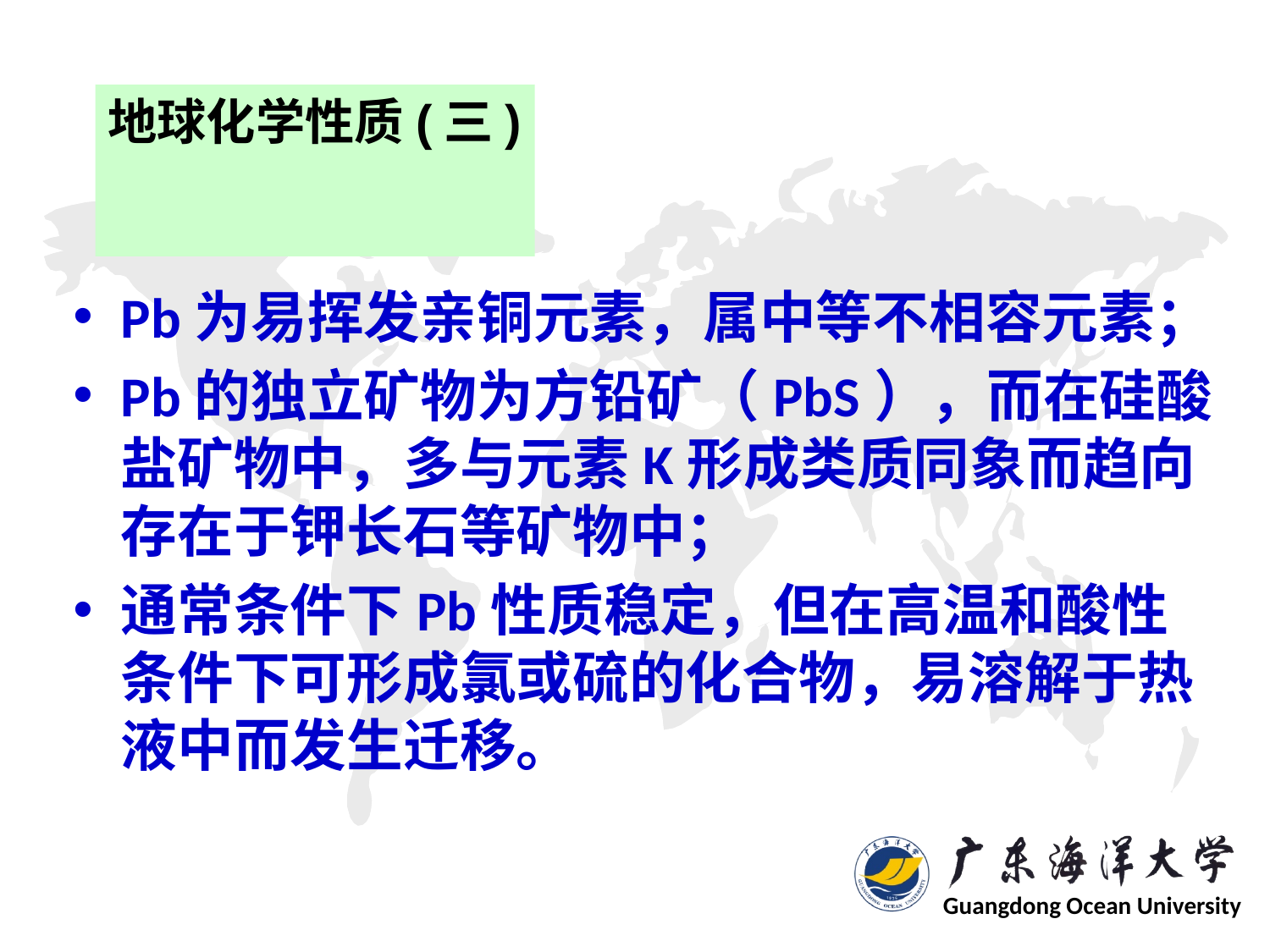

# 地球化学性质(三)
Pb为易挥发亲铜元素，属中等不相容元素；
Pb的独立矿物为方铅矿（PbS），而在硅酸盐矿物中，多与元素K形成类质同象而趋向存在于钾长石等矿物中；
通常条件下Pb性质稳定，但在高温和酸性条件下可形成氯或硫的化合物，易溶解于热液中而发生迁移。